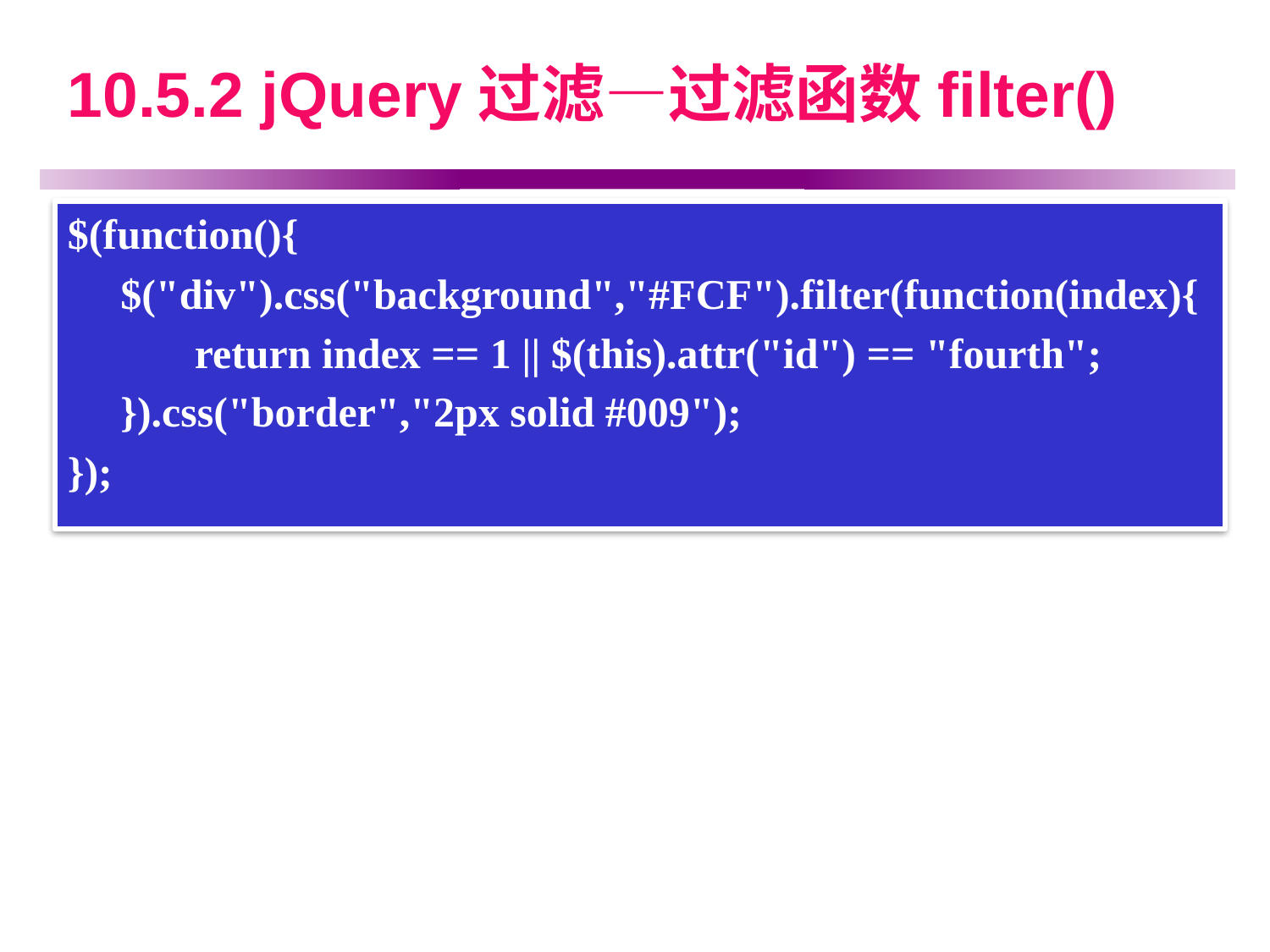

# 10.5.2 jQuery过滤—过滤函数filter()
$(function(){
     $("div").css("background","#FCF").filter(function(index){
	return index == 1 || $(this).attr("id") == "fourth";
     }).css("border","2px solid #009");
});